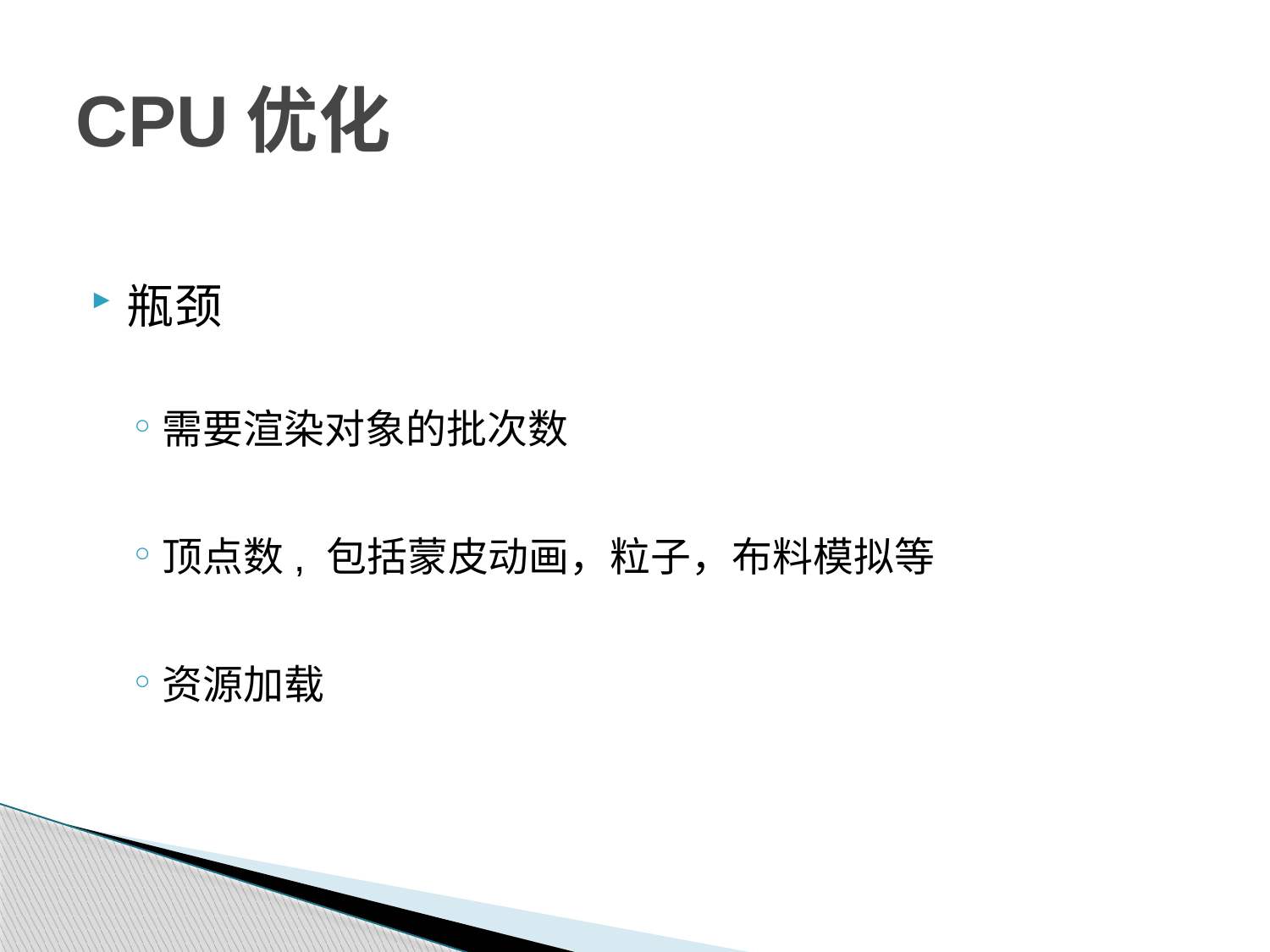

# CPU优化

瓶颈

需要渲染对象的批次数

顶点数, 包括蒙皮动画，粒子，布料模拟等

资源加载